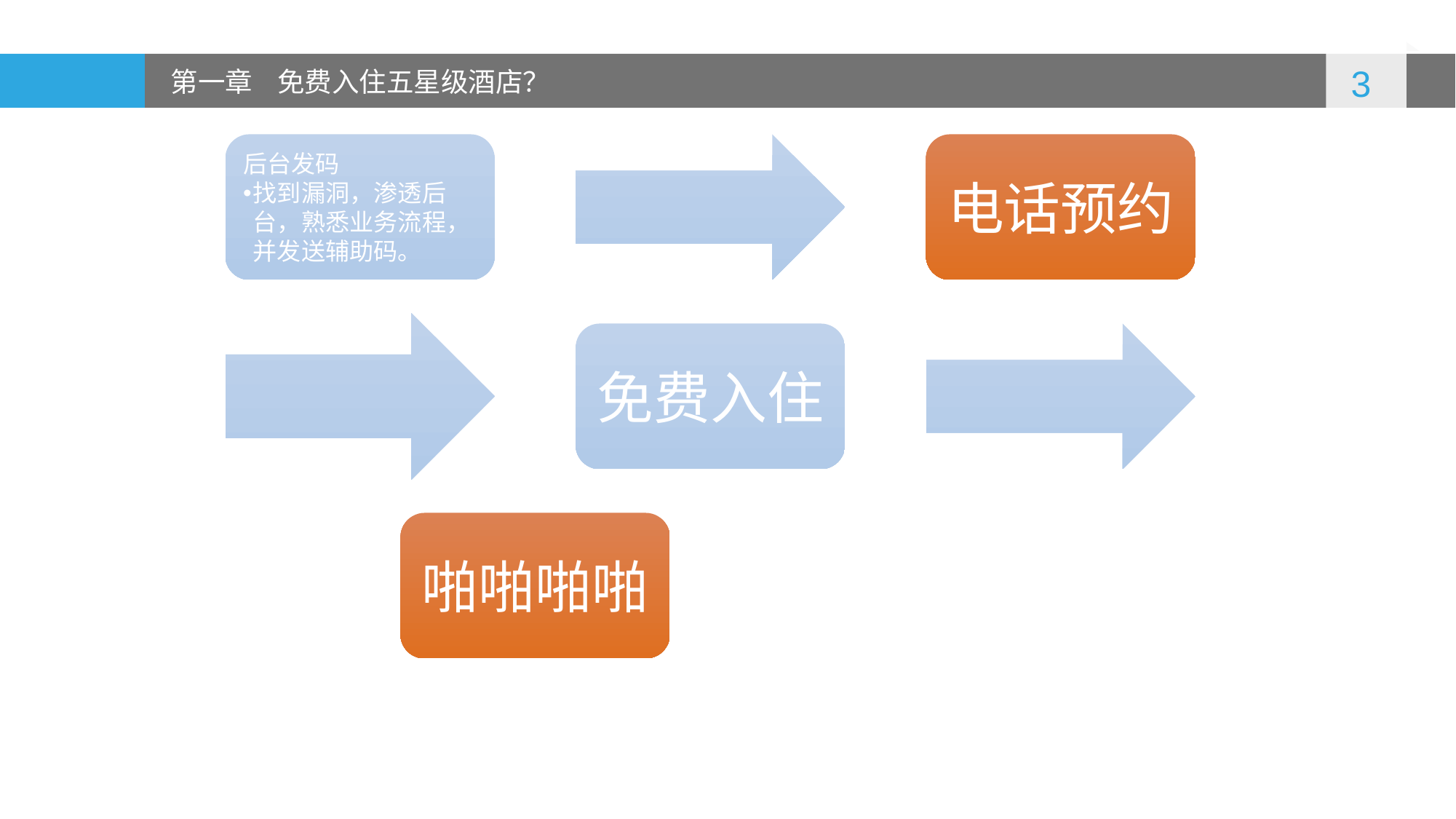

第一章    免费入住五星级酒店？
后台发码
电话预约
免费入住
找到漏洞，渗透后台，熟悉业务流程，并发送辅助码。
啪啪啪啪